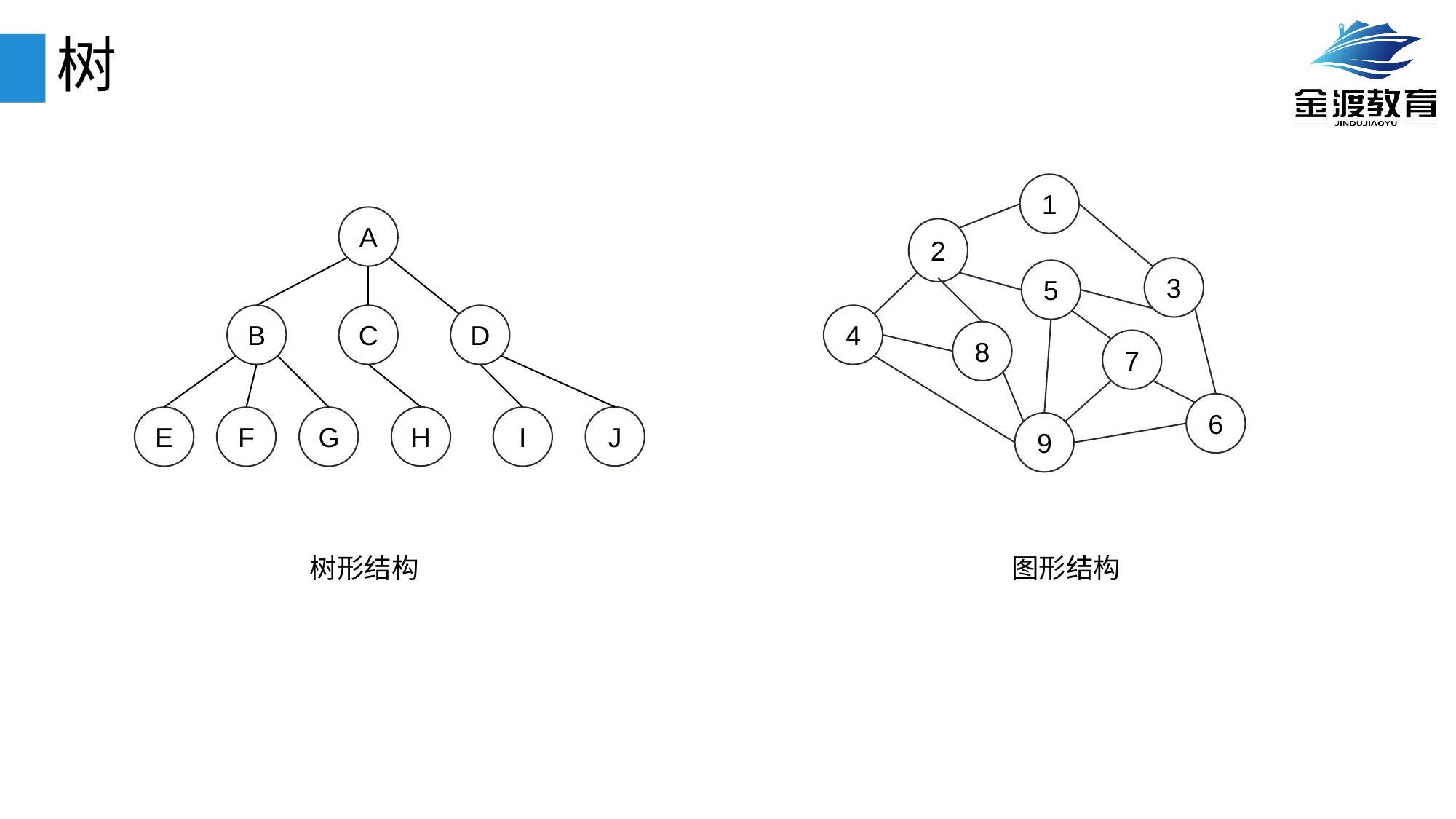

# 树
1
A
2
3
5
C
D
4
B
8
7
6
H
J
F
G
E
I
9
树形结构
图形结构